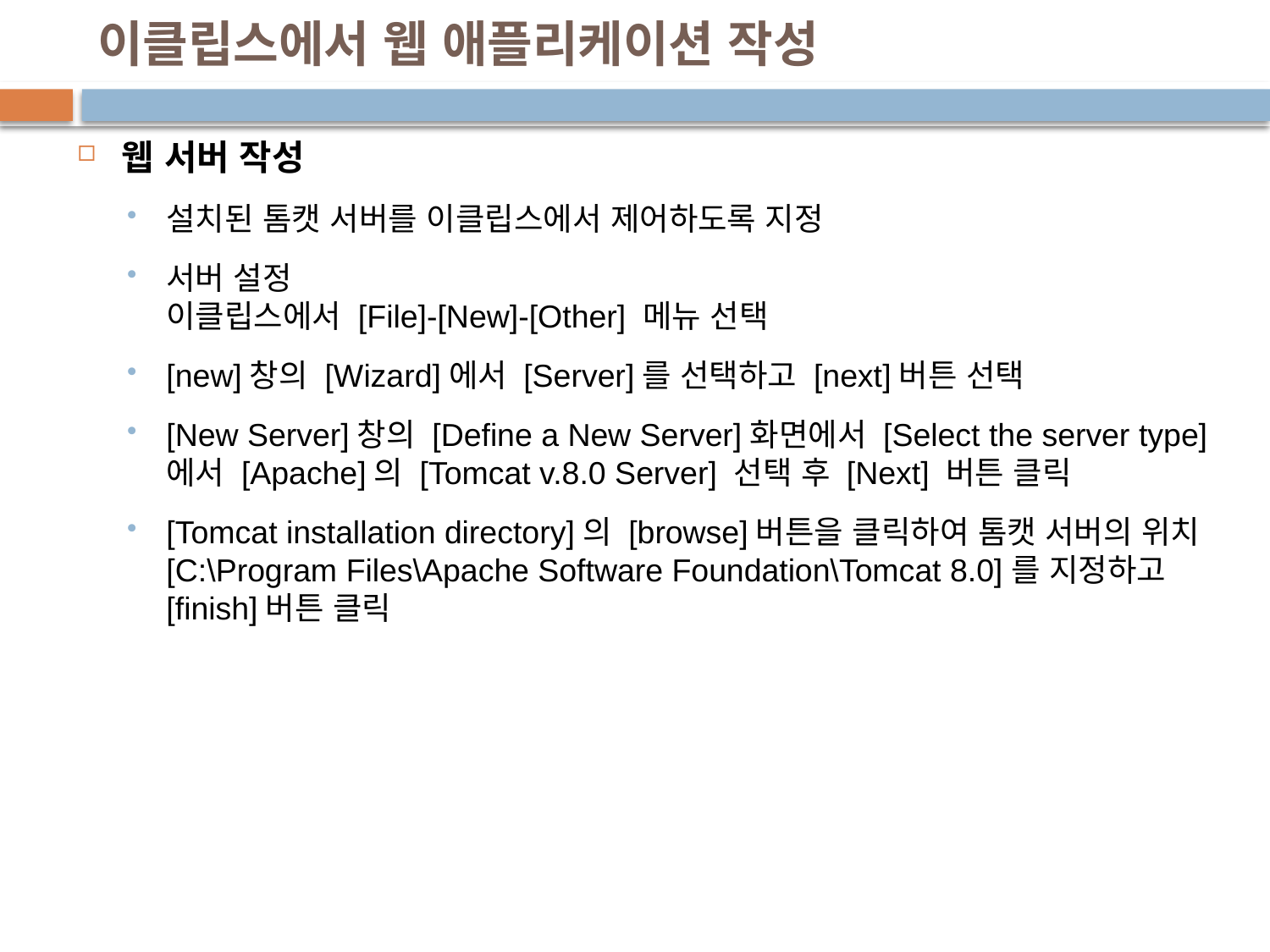

# 이클립스에서 웹 애플리케이션 작성
웹 서버 작성
설치된 톰캣 서버를 이클립스에서 제어하도록 지정
서버 설정
이클립스에서 [File]-[New]-[Other] 메뉴 선택
[new]창의 [Wizard]에서 [Server]를 선택하고 [next]버튼 선택
[New Server]창의 [Define a New Server]화면에서 [Select the server type]에서 [Apache]의 [Tomcat v.8.0 Server] 선택 후 [Next] 버튼 클릭
[Tomcat installation directory]의 [browse]버튼을 클릭하여 톰캣 서버의 위치[C:\Program Files\Apache Software Foundation\Tomcat 8.0]를 지정하고[finish]버튼 클릭